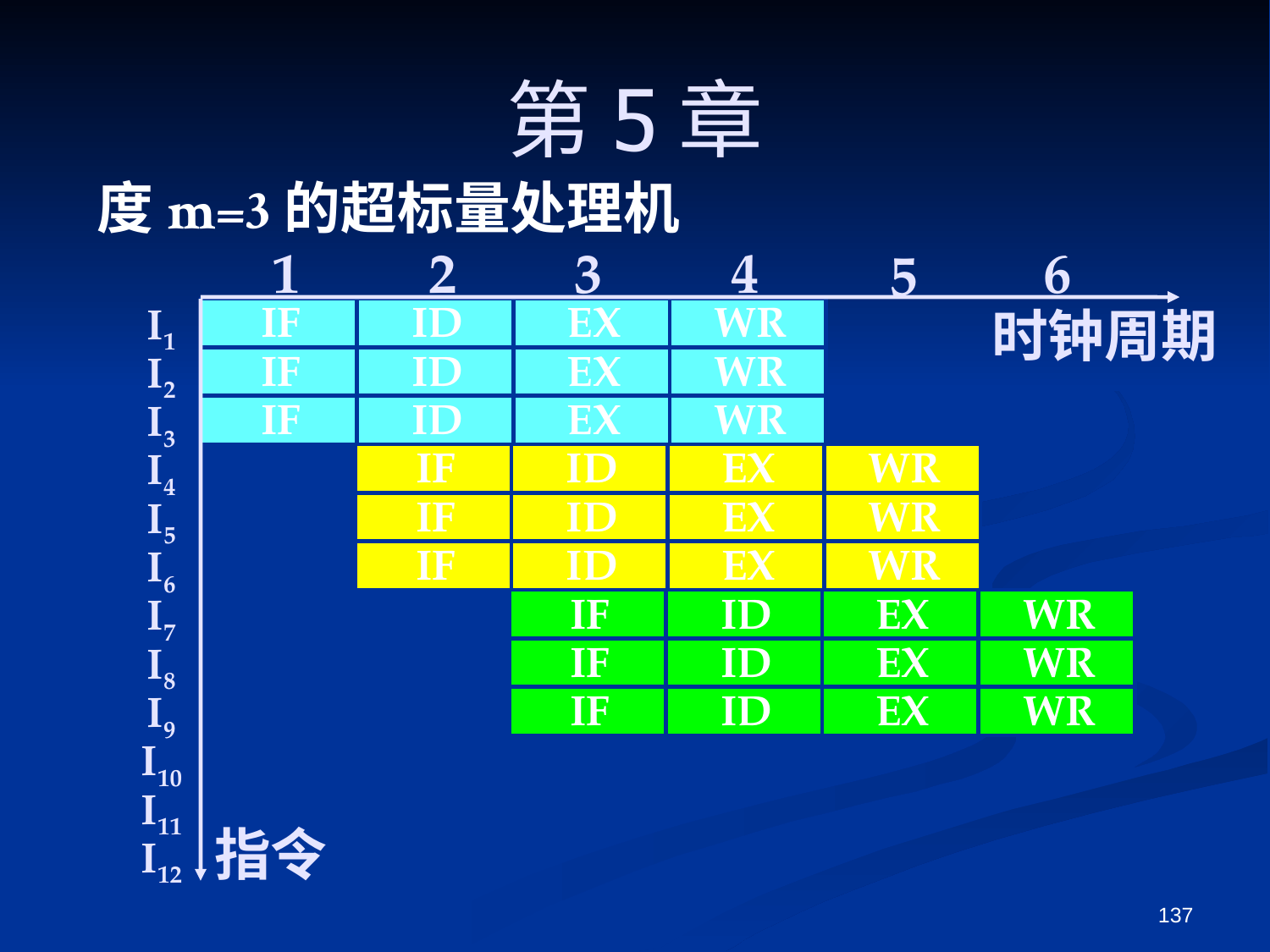

第5章

度m=3的超标量处理机
1
2
3
4
6
5

I1
IF

ID
EX
WR
时钟周期
I2
IF
ID
EX
WR
I3
IF
ID
EX
WR
I4
IF
ID
EX
WR
I5
IF
ID
EX
WR
I6
IF
ID
EX
WR
I7
IF
ID
EX
WR
I8
IF
ID
EX
WR
I9
IF
ID
EX
WR
I10
I11
指令
I12
137